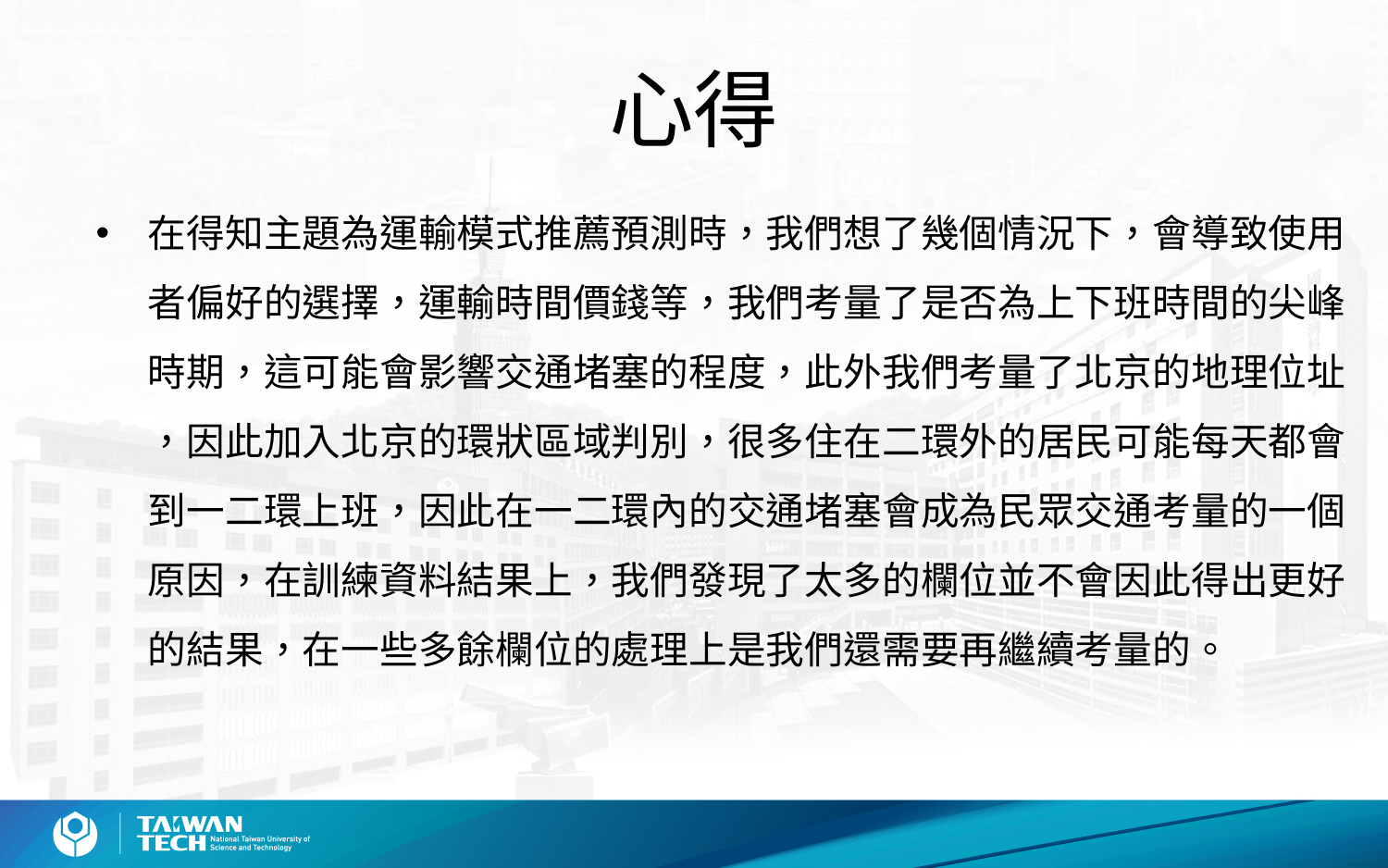

# 心得
在得知主題為運輸模式推薦預測時，我們想了幾個情況下，會導致使用者偏好的選擇，運輸時間價錢等，我們考量了是否為上下班時間的尖峰時期，這可能會影響交通堵塞的程度，此外我們考量了北京的地理位址 ，因此加入北京的環狀區域判別，很多住在二環外的居民可能每天都會到一二環上班，因此在一二環內的交通堵塞會成為民眾交通考量的一個原因，在訓練資料結果上，我們發現了太多的欄位並不會因此得出更好的結果，在一些多餘欄位的處理上是我們還需要再繼續考量的。